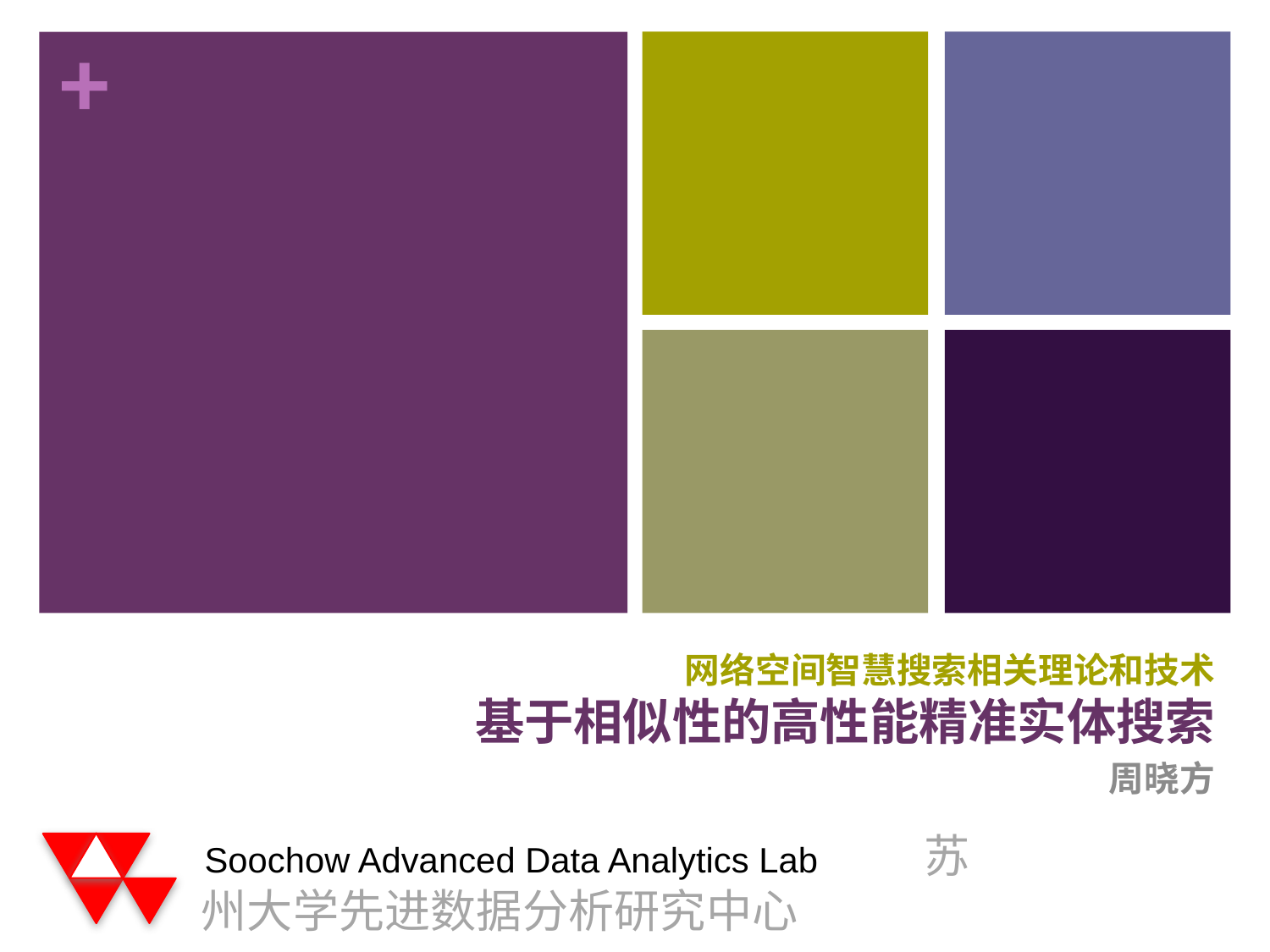

# 网络空间智慧搜索相关理论和技术 基于相似性的高性能精准实体搜索
周晓方
 Soochow Advanced Data Analytics Lab          苏州大学先进数据分析研究中心